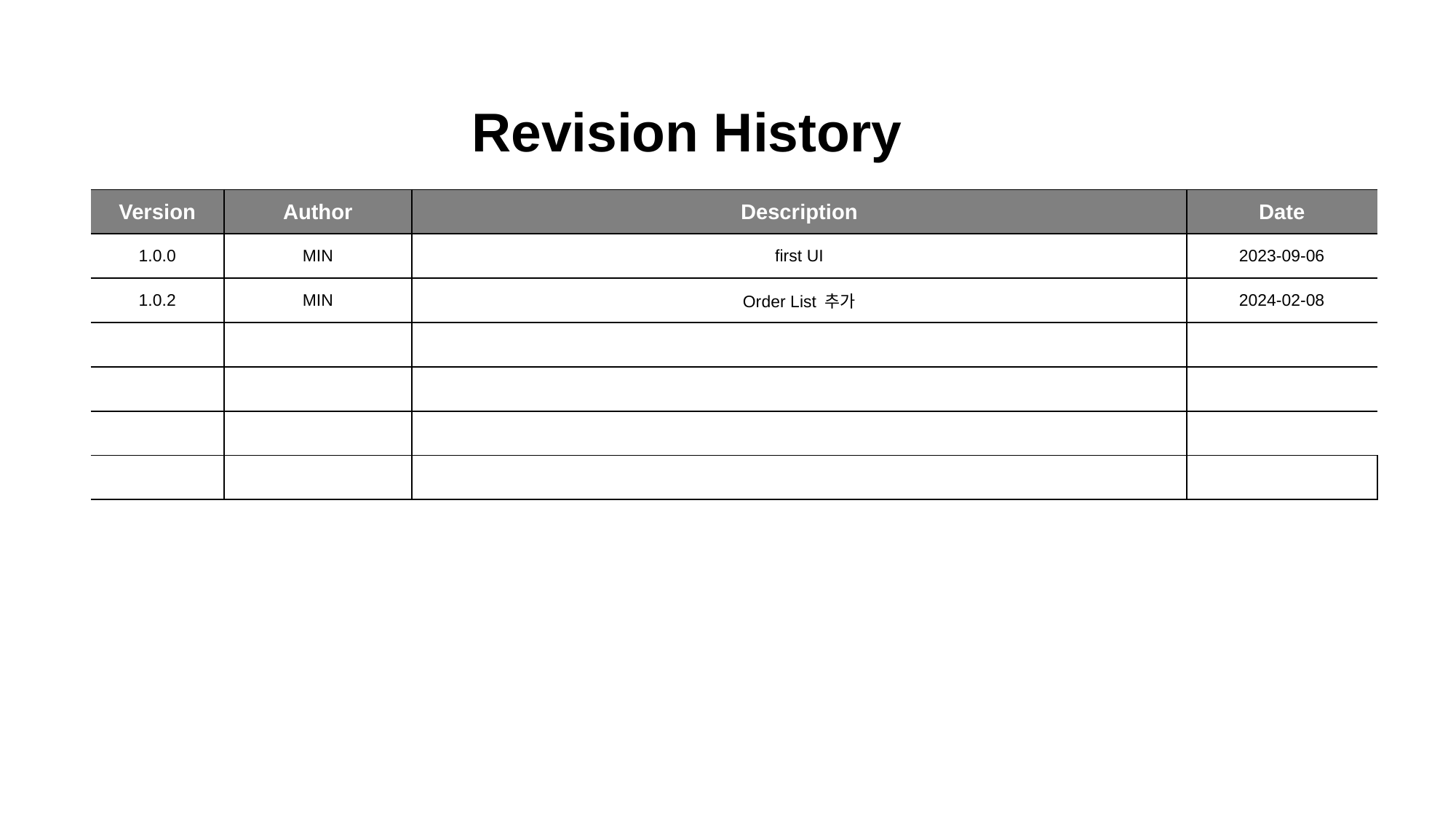

Revision History
| Version | Author | Description | Date |
| --- | --- | --- | --- |
| 1.0.0 | MIN | first UI | 2023-09-06 |
| 1.0.2 | MIN | Order List 추가 | 2024-02-08 |
|  |  |  |  |
|  |  |  |  |
|  |  |  |  |
|  |  |  |  |